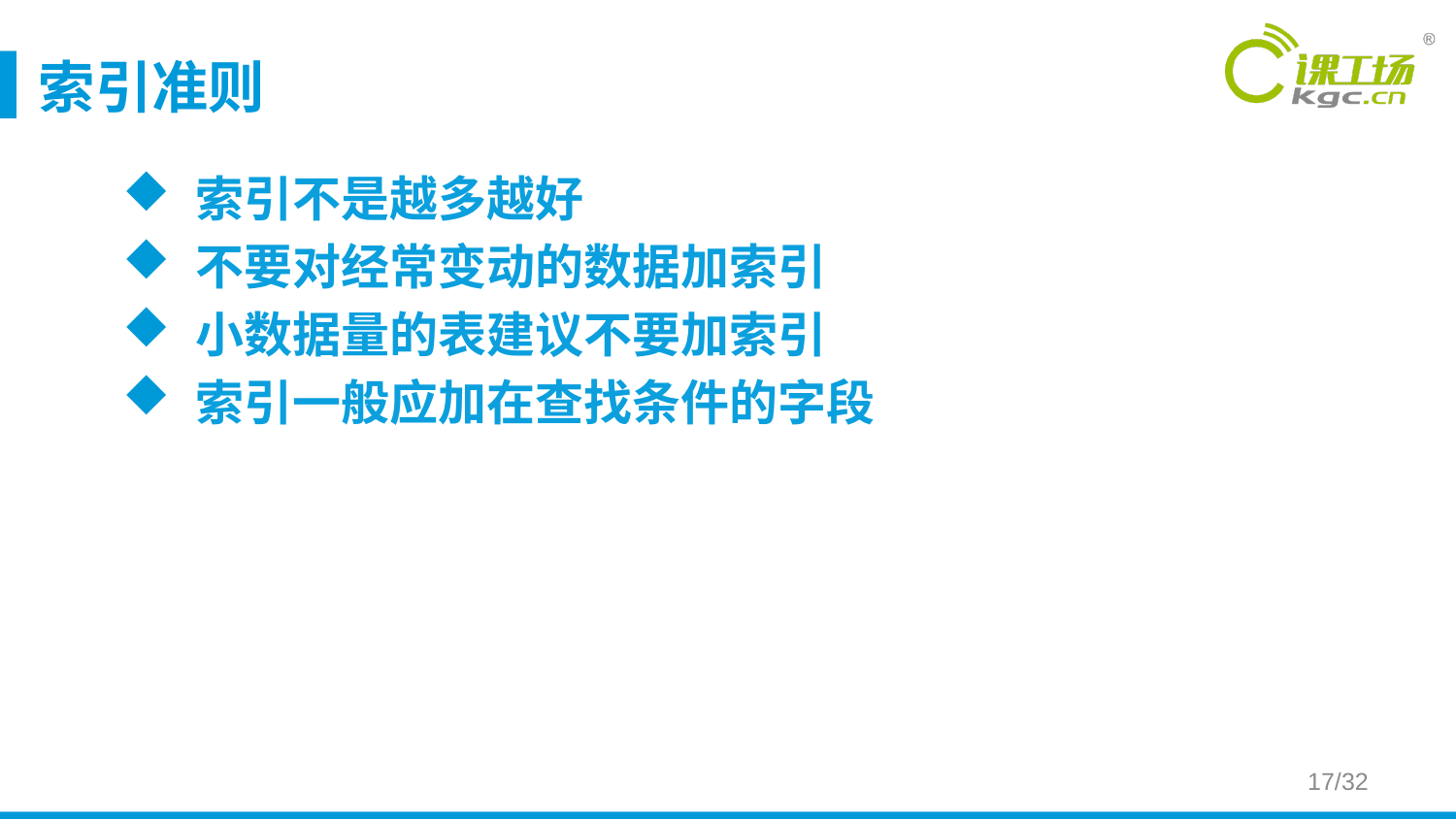

# 索引准则
索引不是越多越好
不要对经常变动的数据加索引
小数据量的表建议不要加索引
索引一般应加在查找条件的字段

17/32